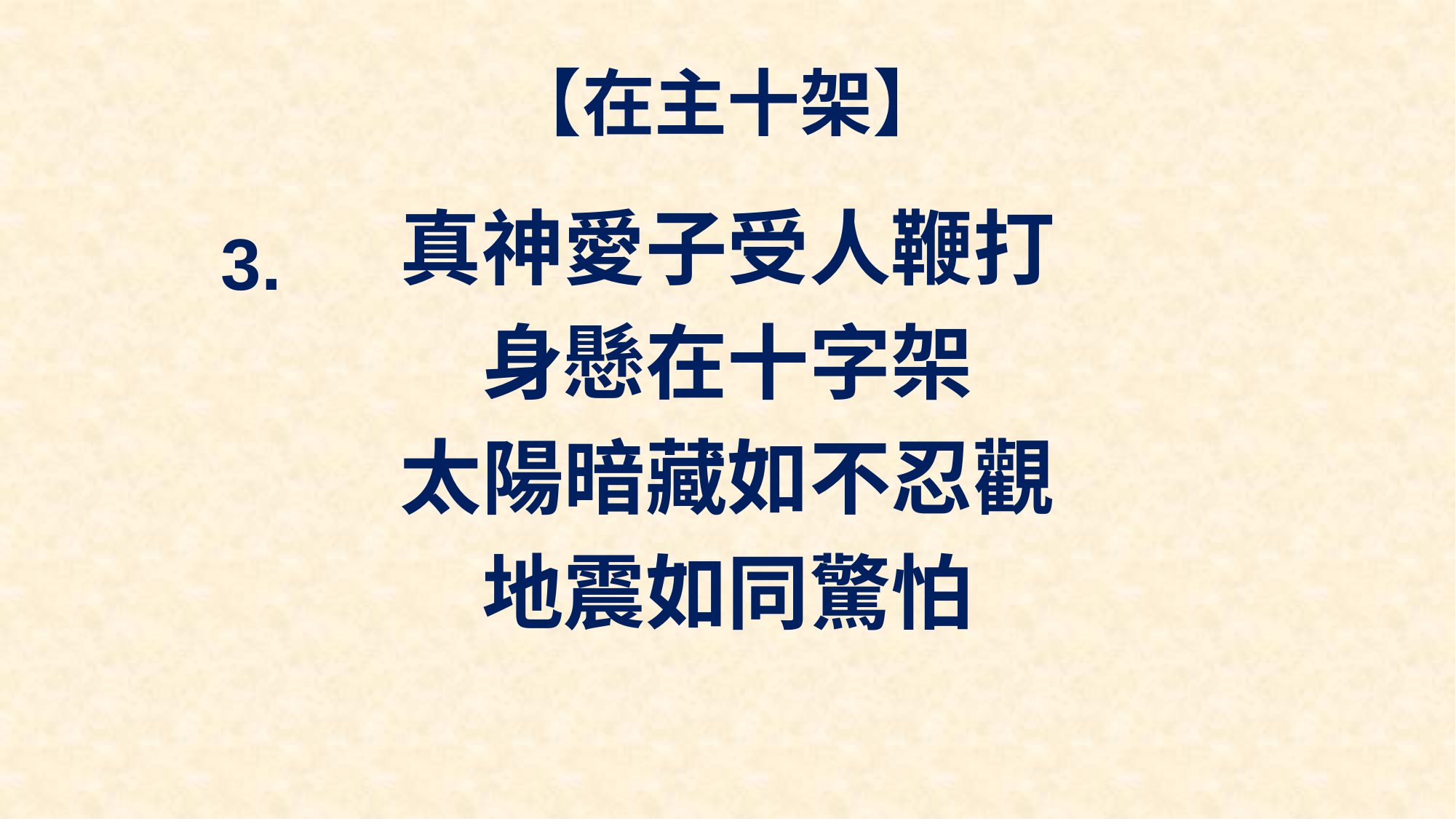

# 【在主十架】
真神愛子受人鞭打
身懸在十字架
太陽暗藏如不忍觀
地震如同驚怕
3.